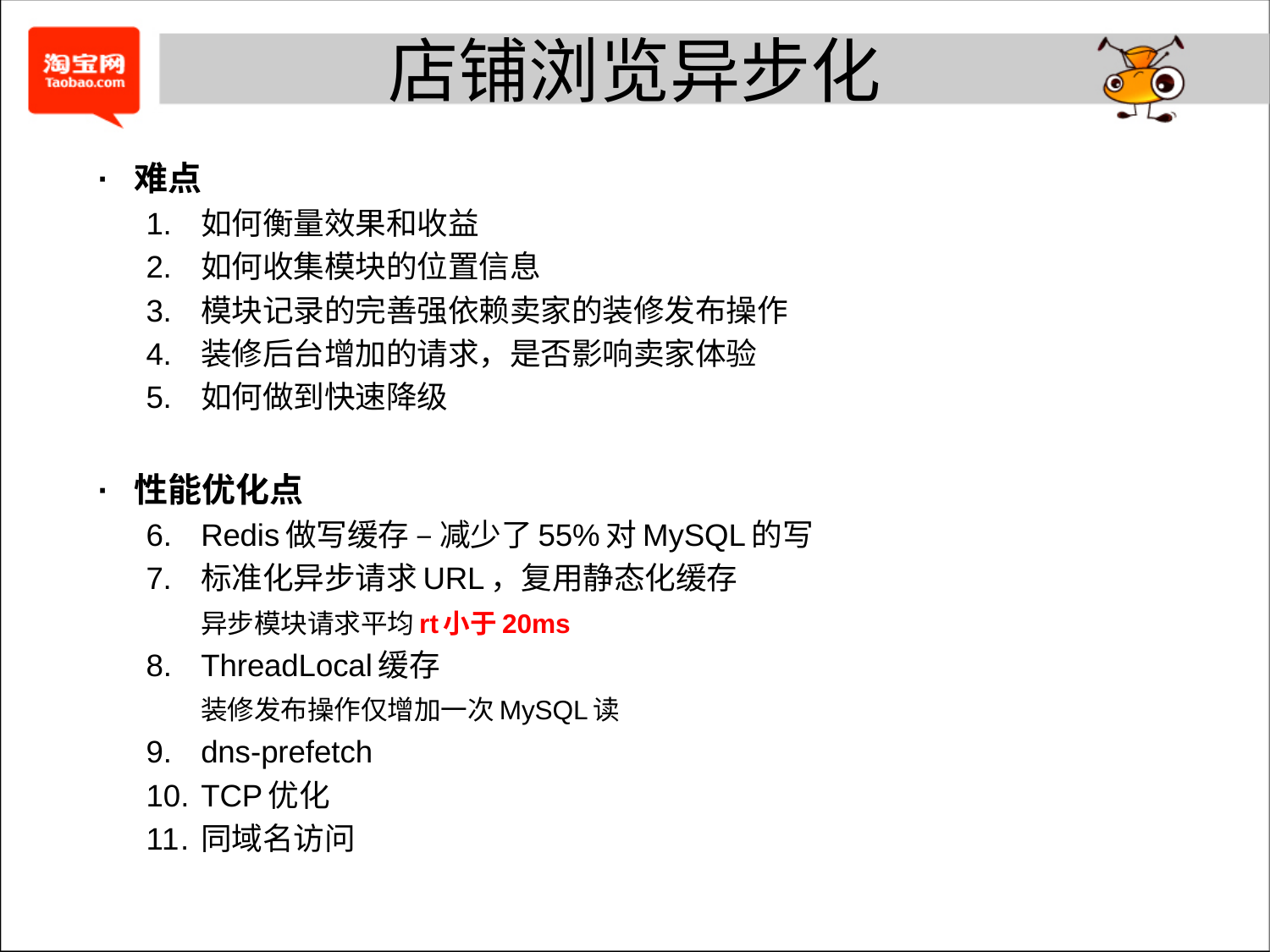

# 店铺浏览异步化
·  难点
如何衡量效果和收益
如何收集模块的位置信息
模块记录的完善强依赖卖家的装修发布操作
装修后台增加的请求，是否影响卖家体验
如何做到快速降级

·  性能优化点
Redis做写缓存 – 减少了55%对MySQL的写
标准化异步请求URL，复用静态化缓存
	异步模块请求平均rt小于20ms
ThreadLocal缓存
	装修发布操作仅增加一次MySQL读
dns-prefetch
TCP优化
同域名访问